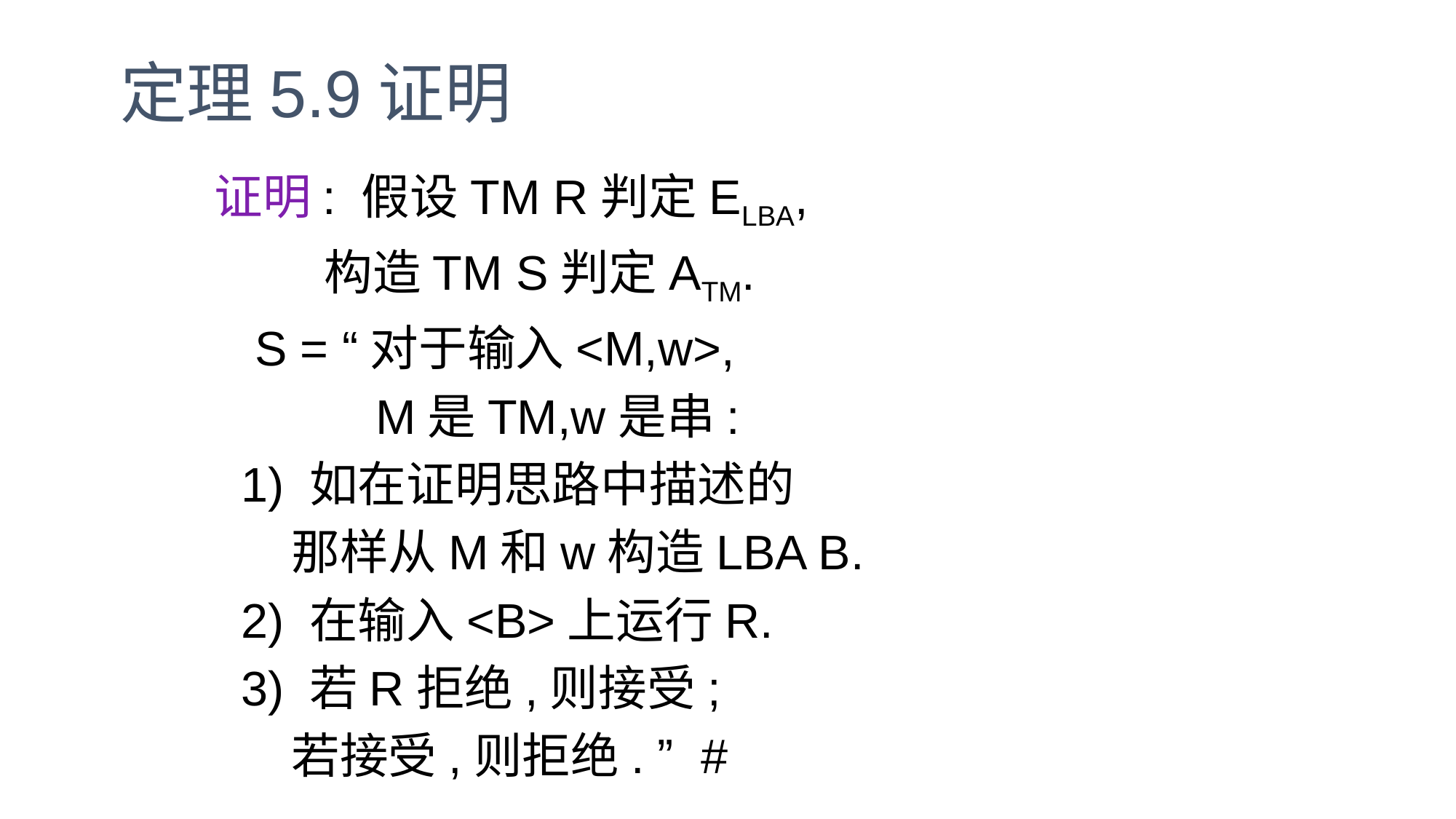

定理5.9证明
证明: 假设TM R判定ELBA,
         构造TM S判定ATM.
   S = “对于输入<M,w>,
            M是TM,w是串:
  1) 如在证明思路中描述的
      那样从M和w构造LBA B.
  2) 在输入<B>上运行R.
  3) 若R拒绝,则接受;
      若接受,则拒绝. ”  #
34